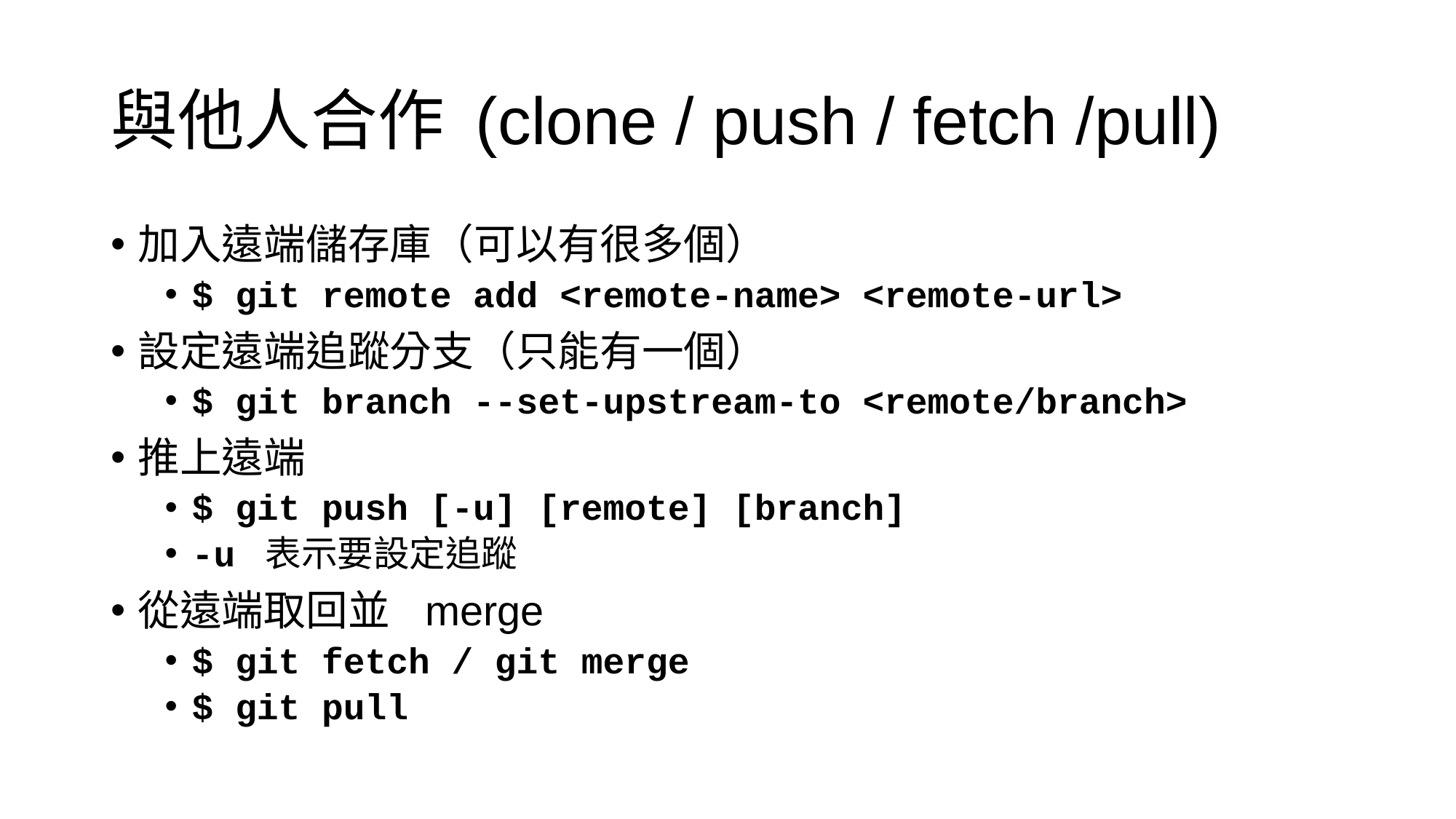

# 與他人合作 (clone / push / fetch /pull)
加入遠端儲存庫（可以有很多個）
$ git remote add <remote-name> <remote-url>
設定遠端追蹤分支（只能有一個）
$ git branch --set-upstream-to <remote/branch>
推上遠端
$ git push [-u] [remote] [branch]
-u 表示要設定追蹤
從遠端取回並 merge
$ git fetch / git merge
$ git pull